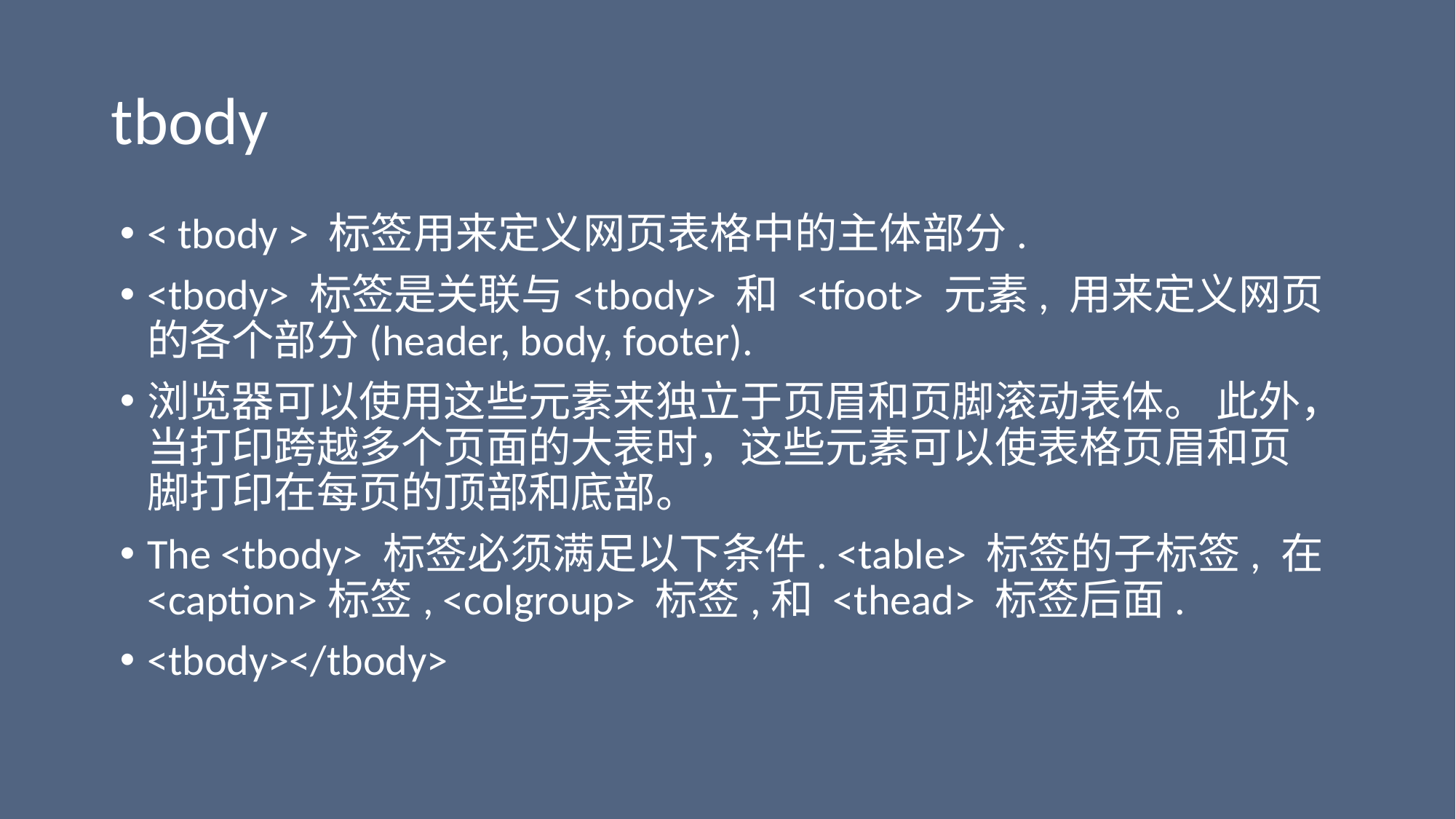

# tbody
< tbody > 标签用来定义网页表格中的主体部分.
<tbody> 标签是关联与<tbody> 和 <tfoot> 元素, 用来定义网页的各个部分(header, body, footer).
浏览器可以使用这些元素来独立于页眉和页脚滚动表体。 此外，当打印跨越多个页面的大表时，这些元素可以使表格页眉和页脚打印在每页的顶部和底部。
The <tbody> 标签必须满足以下条件. <table> 标签的子标签, 在<caption>标签, <colgroup> 标签,和 <thead> 标签后面.
<tbody></tbody>